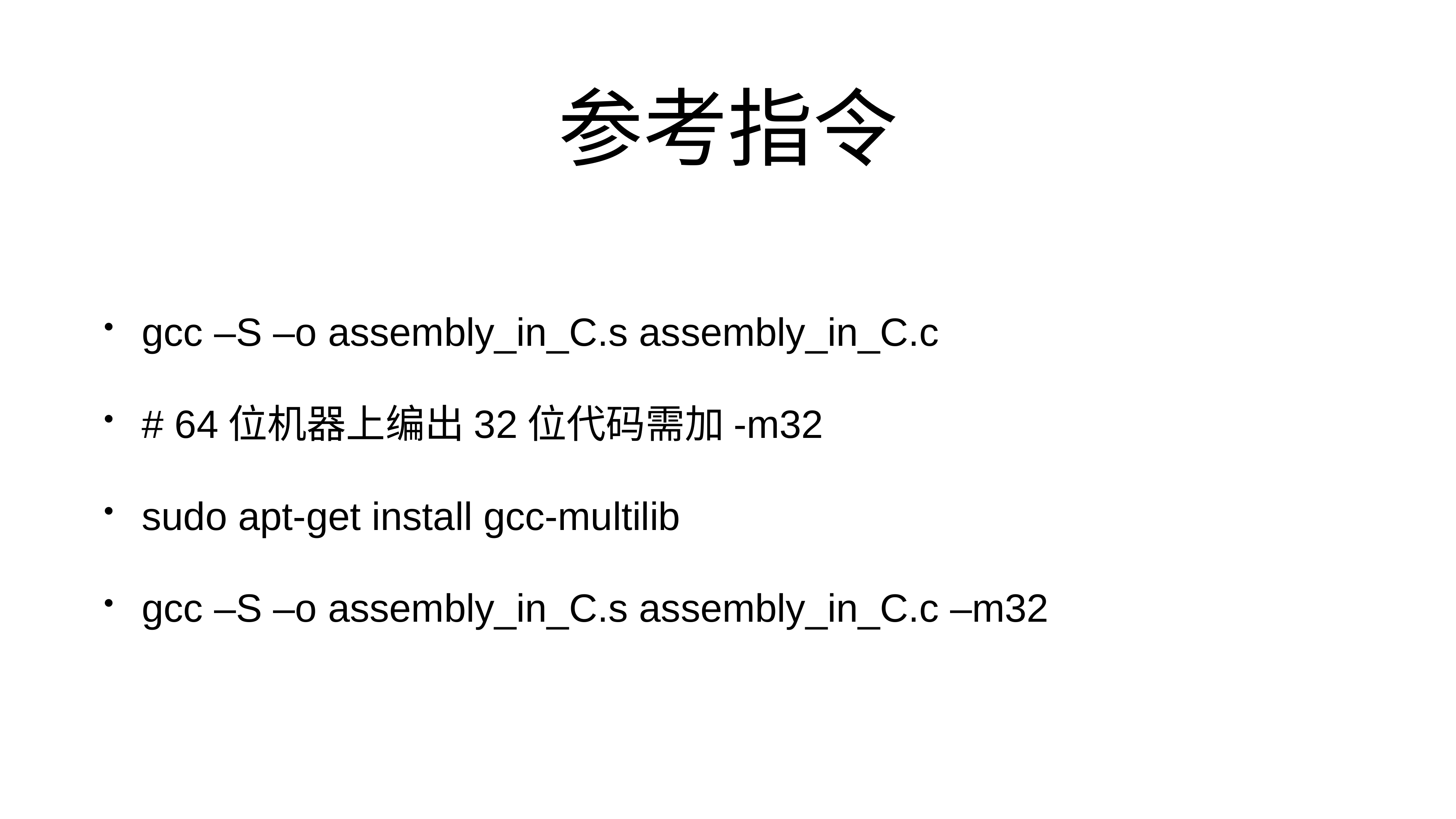

# 参考指令
gcc –S –o assembly_in_C.s assembly_in_C.c
# 64位机器上编出32位代码需加-m32
sudo apt-get install gcc-multilib
gcc –S –o assembly_in_C.s assembly_in_C.c –m32